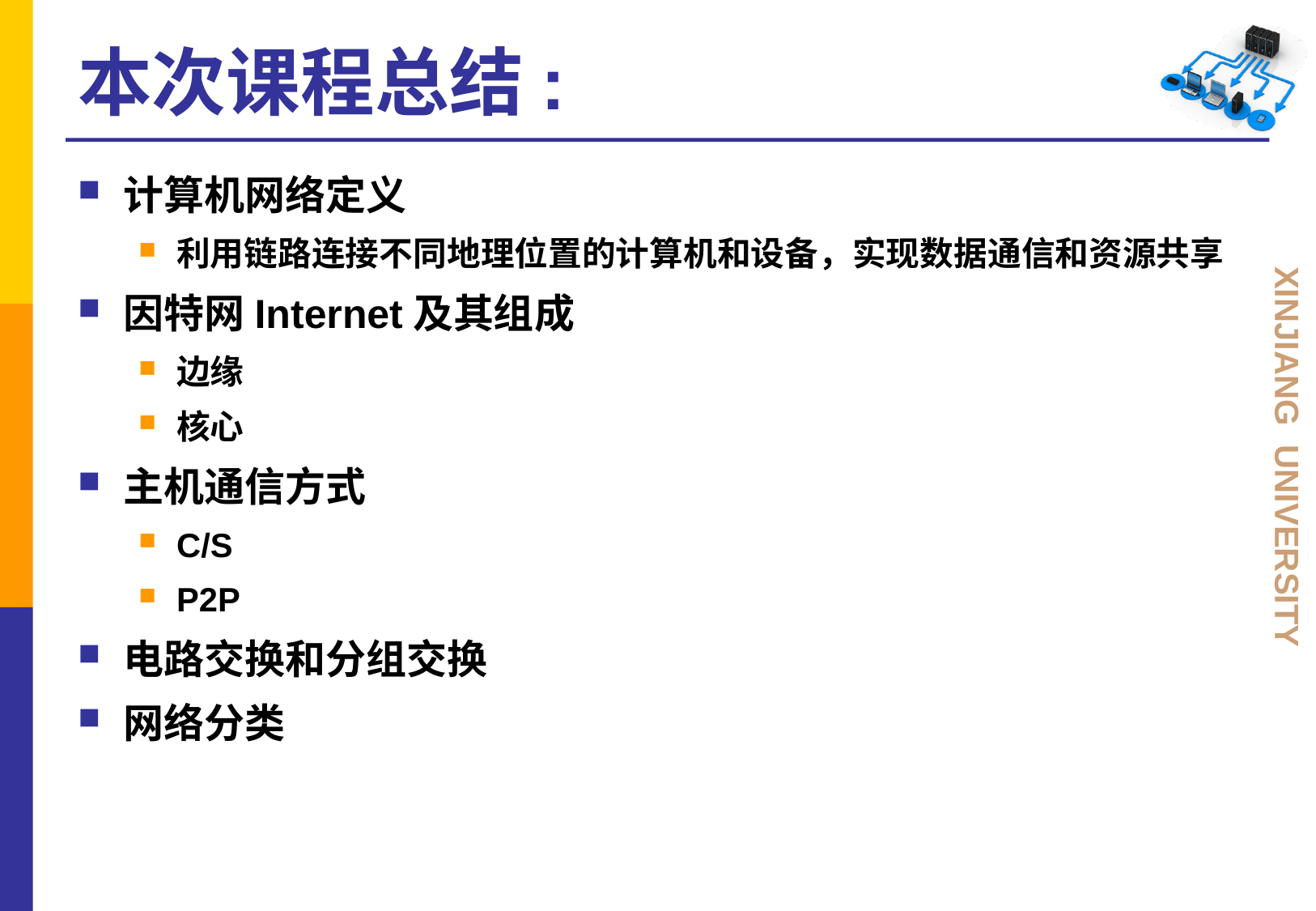

# 本次课程总结:
计算机网络定义
利用链路连接不同地理位置的计算机和设备，实现数据通信和资源共享
因特网Internet及其组成
边缘
核心
主机通信方式
C/S
P2P
电路交换和分组交换
网络分类